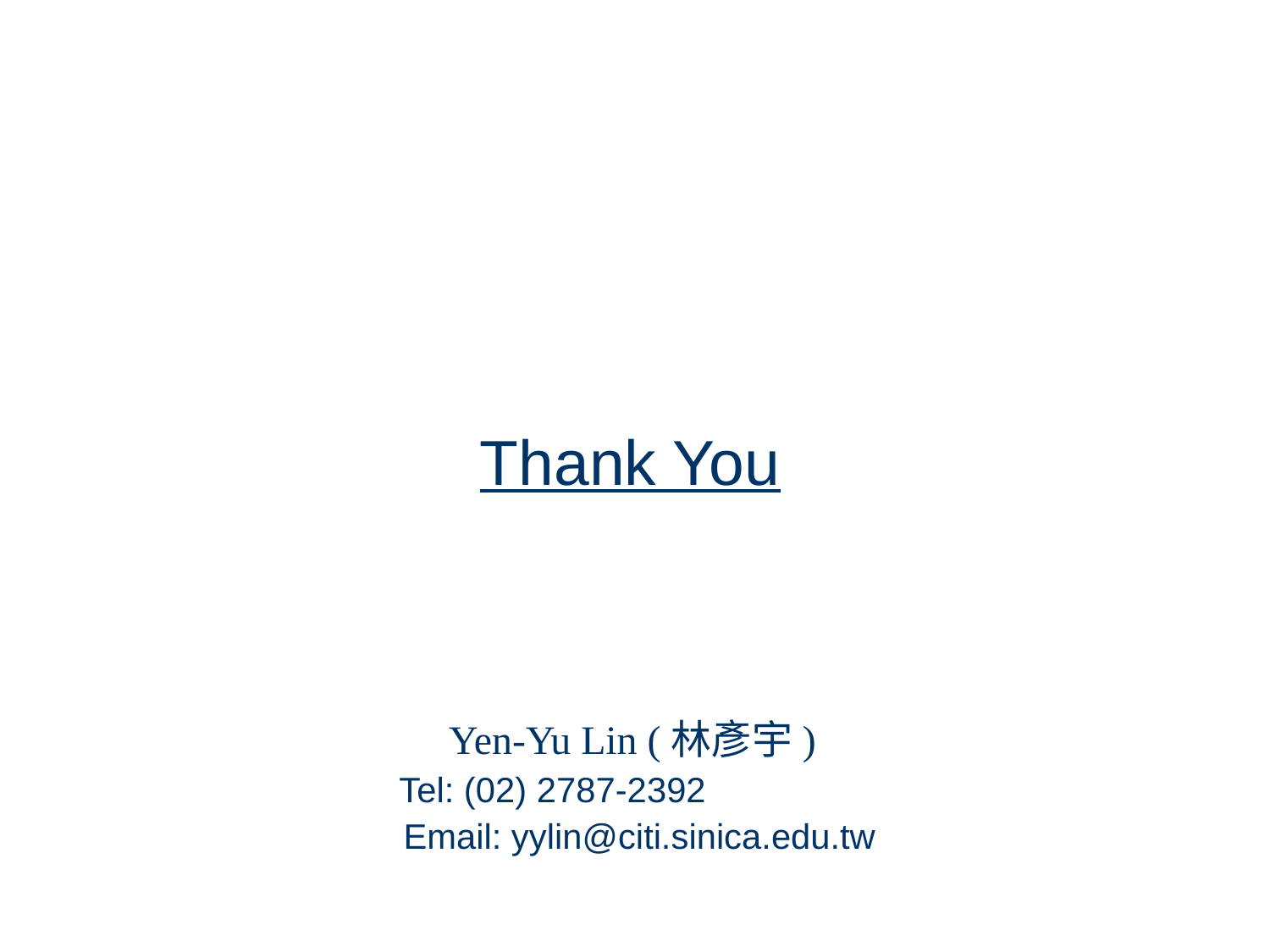

Thank You
Yen-Yu Lin (林彥宇)
Tel: (02) 2787-2392
Email: yylin@citi.sinica.edu.tw